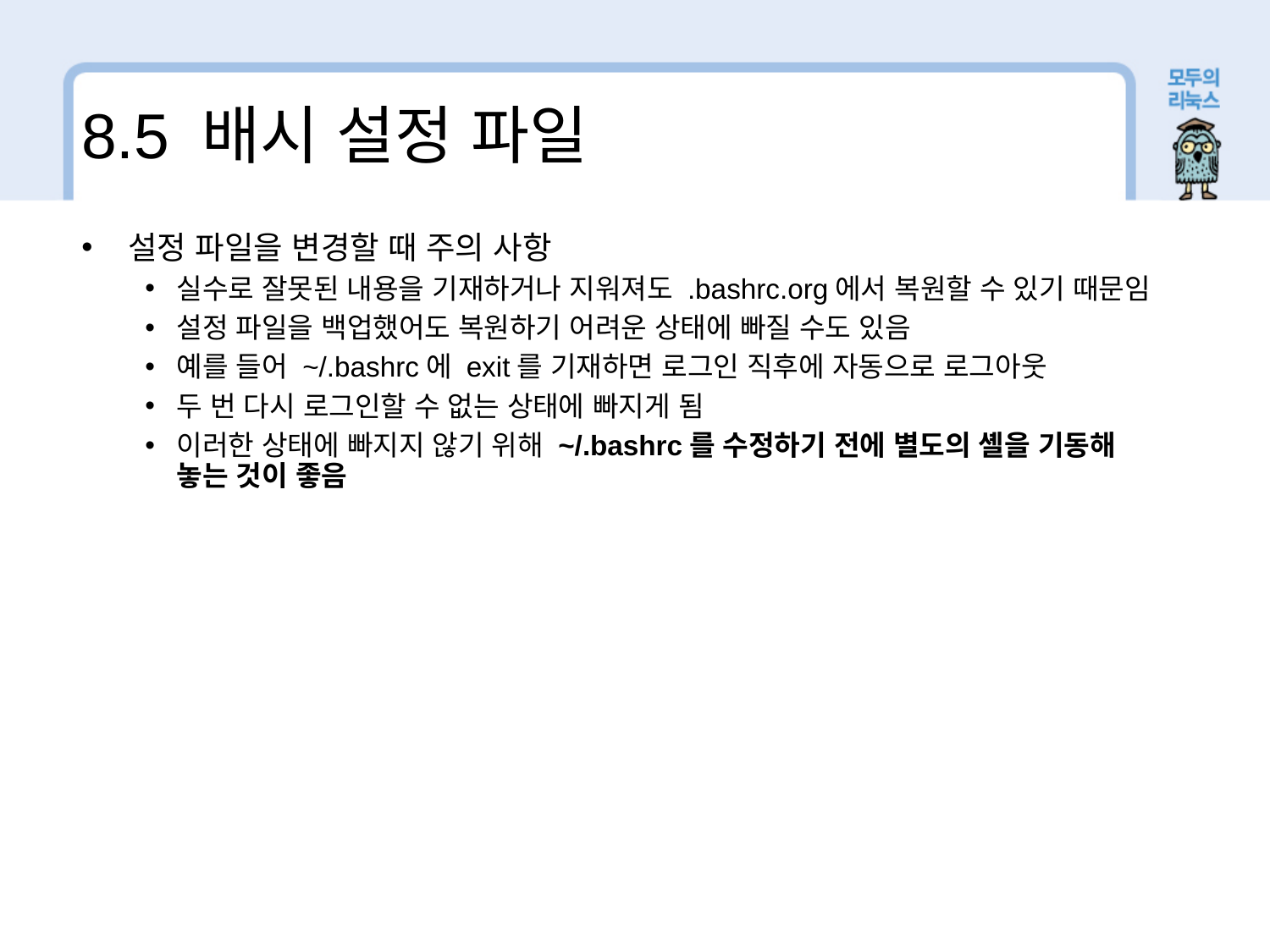

8.5 배시 설정 파일
 설정 파일을 변경할 때 주의 사항
실수로 잘못된 내용을 기재하거나 지워져도 .bashrc.org에서 복원할 수 있기 때문임
설정 파일을 백업했어도 복원하기 어려운 상태에 빠질 수도 있음
예를 들어 ~/.bashrc에 exit를 기재하면 로그인 직후에 자동으로 로그아웃
두 번 다시 로그인할 수 없는 상태에 빠지게 됨
이러한 상태에 빠지지 않기 위해 ~/.bashrc를 수정하기 전에 별도의 셸을 기동해 놓는 것이 좋음